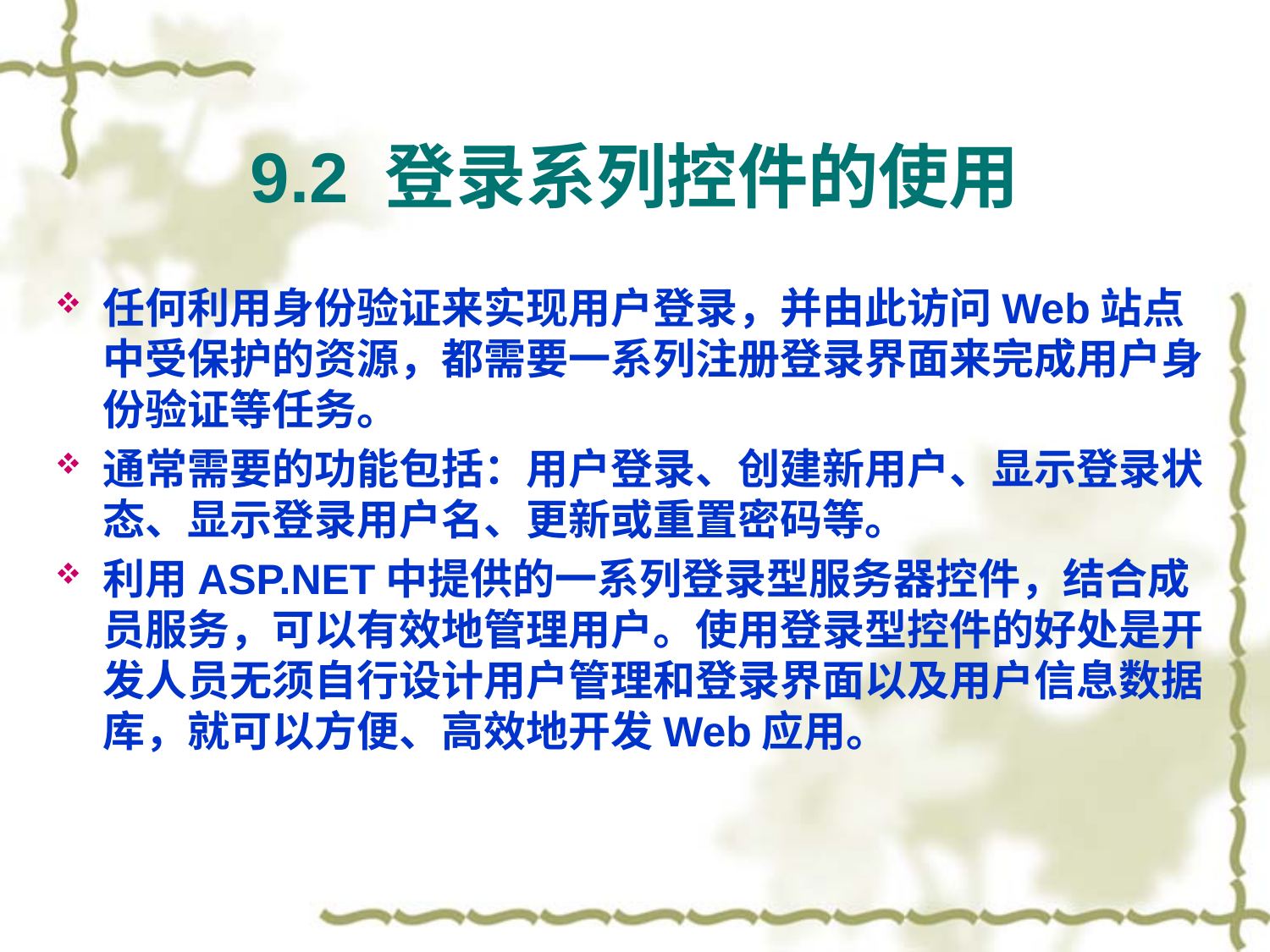

# 9.2 登录系列控件的使用
任何利用身份验证来实现用户登录，并由此访问Web站点中受保护的资源，都需要一系列注册登录界面来完成用户身份验证等任务。
通常需要的功能包括：用户登录、创建新用户、显示登录状态、显示登录用户名、更新或重置密码等。
利用ASP.NET中提供的一系列登录型服务器控件，结合成员服务，可以有效地管理用户。使用登录型控件的好处是开发人员无须自行设计用户管理和登录界面以及用户信息数据库，就可以方便、高效地开发Web应用。